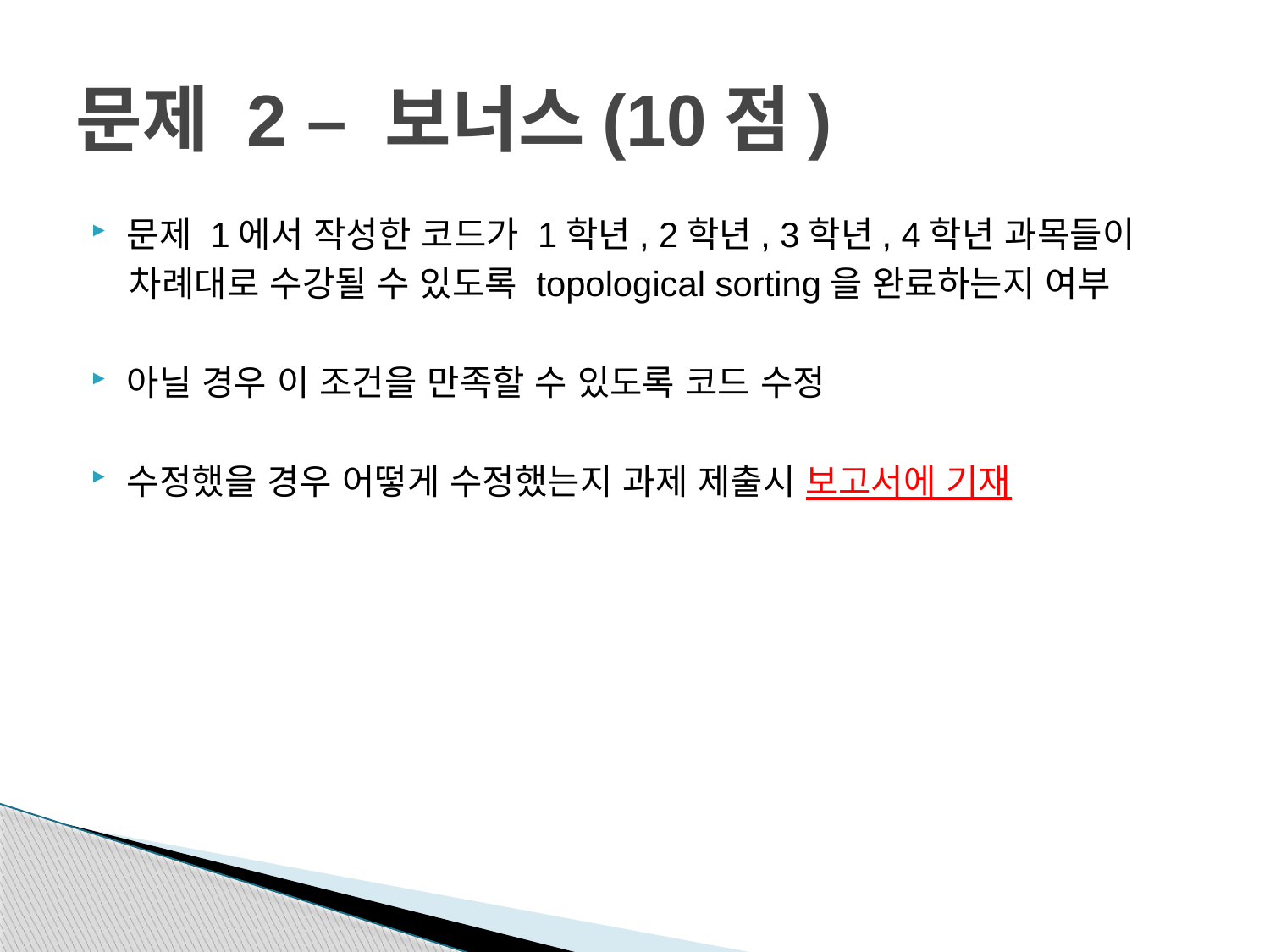

# 문제 2 – 보너스(10점)
문제 1에서 작성한 코드가 1학년, 2학년, 3학년, 4학년 과목들이
   차례대로 수강될 수 있도록 topological sorting을 완료하는지 여부

아닐 경우 이 조건을 만족할 수 있도록 코드 수정

수정했을 경우 어떻게 수정했는지 과제 제출시 보고서에 기재